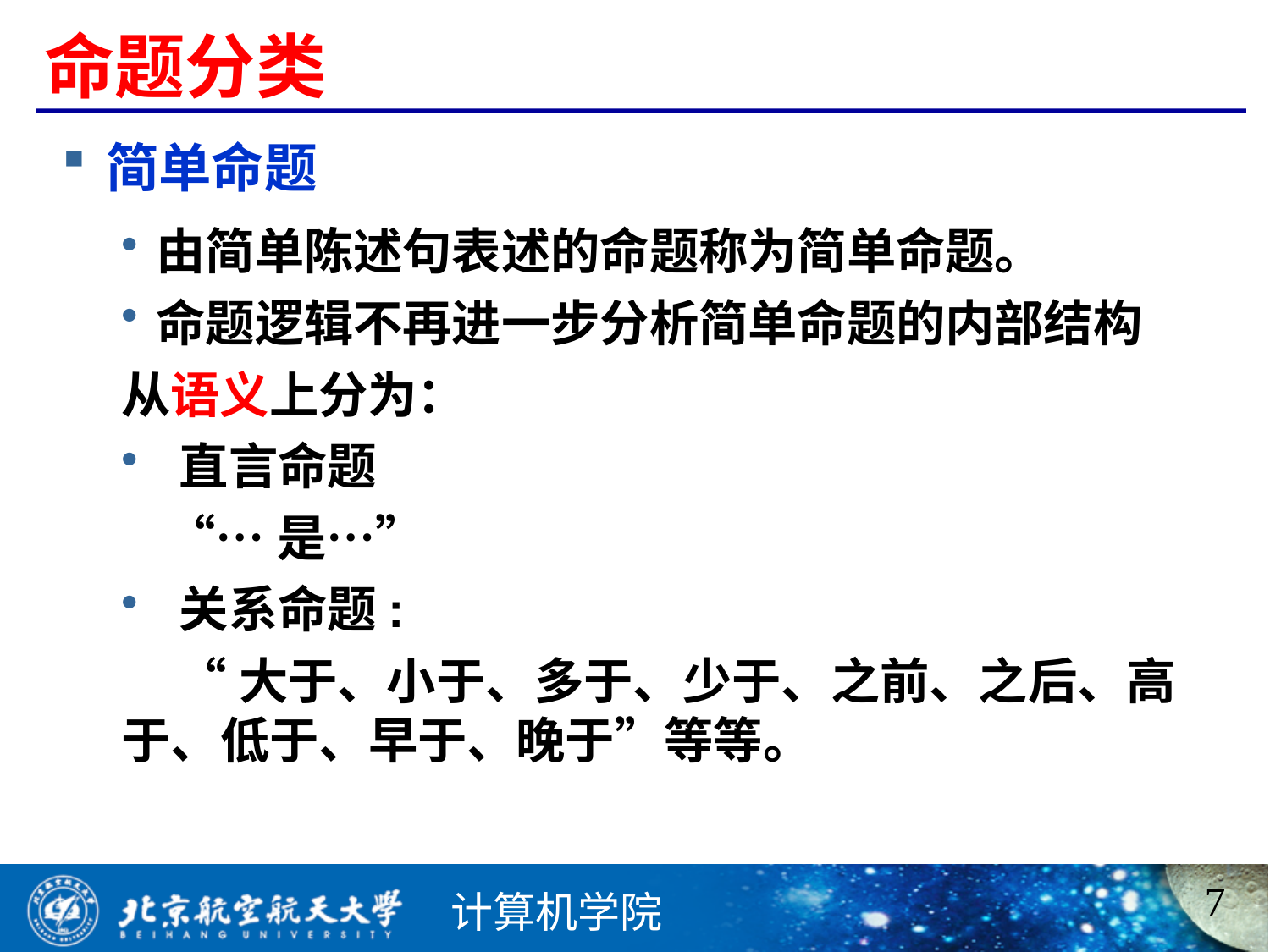

# 命题分类
简单命题
由简单陈述句表述的命题称为简单命题。
命题逻辑不再进一步分析简单命题的内部结构
从语义上分为：
 直言命题
    “…是…”
 关系命题:
     “大于、小于、多于、少于、之前、之后、高于、低于、早于、晚于”等等。